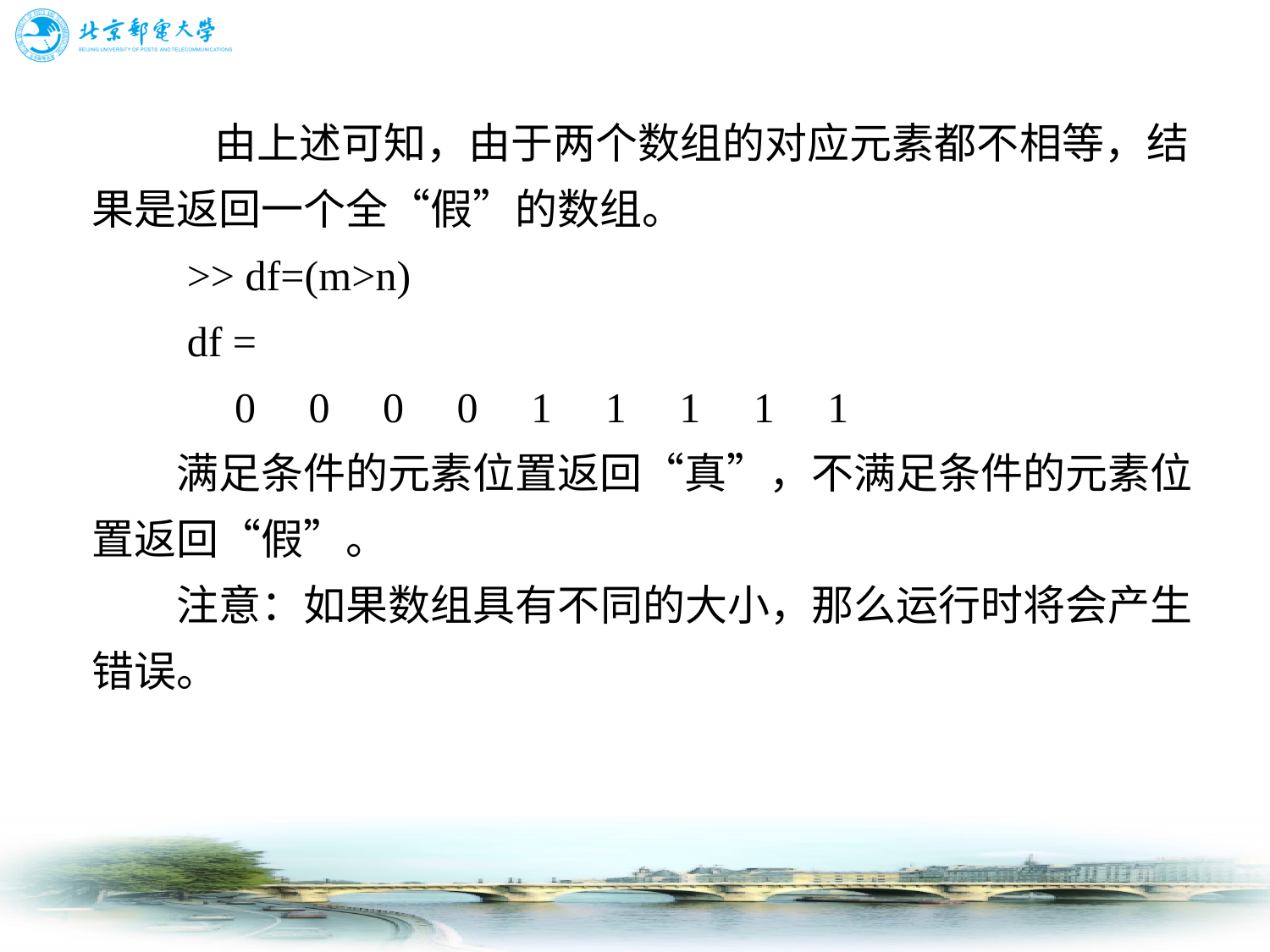

# 由上述可知，由于两个数组的对应元素都不相等，结果是返回一个全“假”的数组。 　　>> df=(m>n) 　　df = 　　     0     0     0     0     1     1     1     1     1 　　满足条件的元素位置返回“真”，不满足条件的元素位置返回“假”。 　　注意：如果数组具有不同的大小，那么运行时将会产生错误。